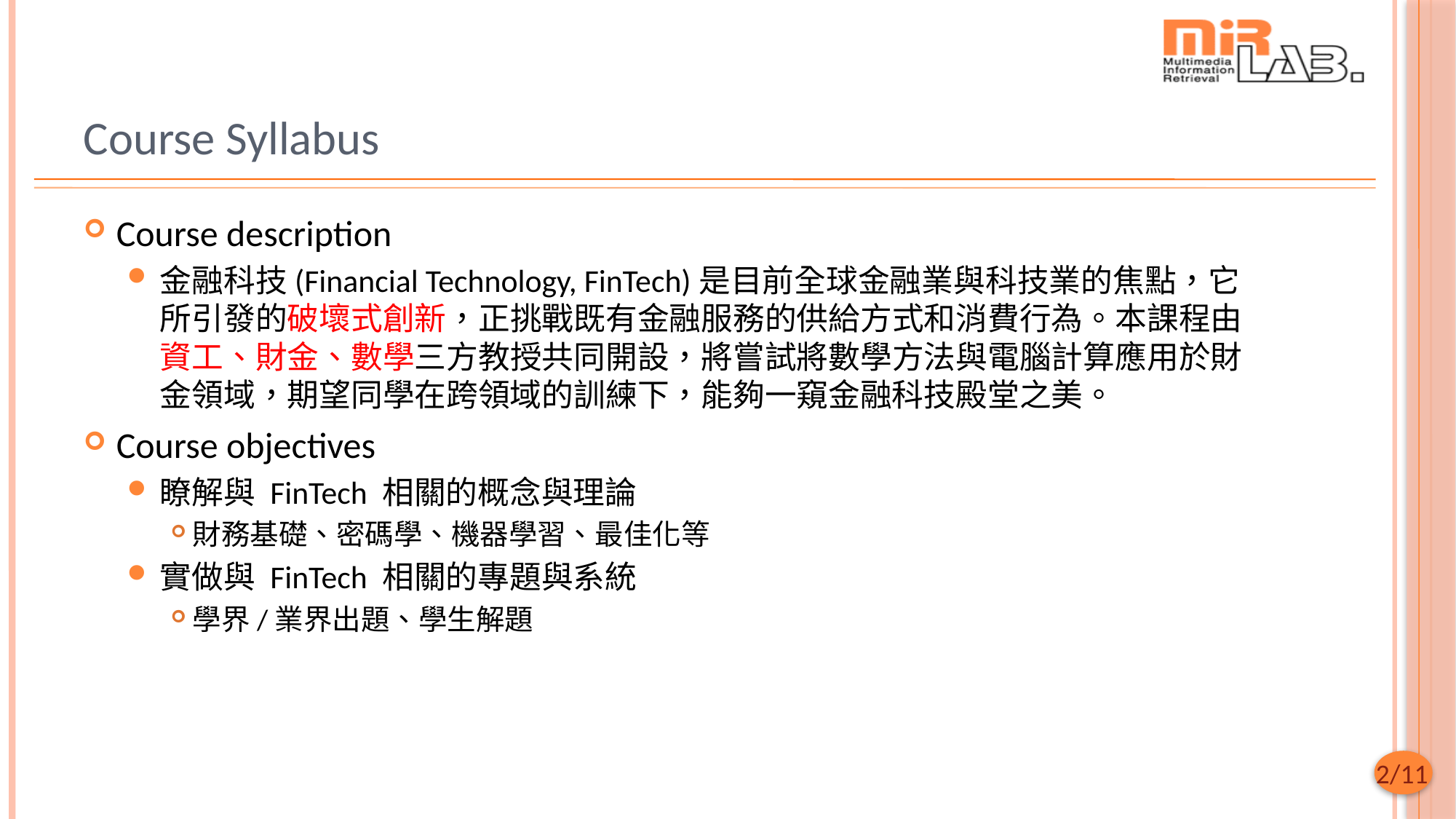

# Course Syllabus
Course description
金融科技(Financial Technology, FinTech)是目前全球金融業與科技業的焦點，它所引發的破壞式創新，正挑戰既有金融服務的供給方式和消費行為。本課程由資工、財金、數學三方教授共同開設，將嘗試將數學方法與電腦計算應用於財金領域，期望同學在跨領域的訓練下，能夠一窺金融科技殿堂之美。
Course objectives
瞭解與 FinTech 相關的概念與理論
財務基礎、密碼學、機器學習、最佳化等
實做與 FinTech 相關的專題與系統
學界/業界出題、學生解題